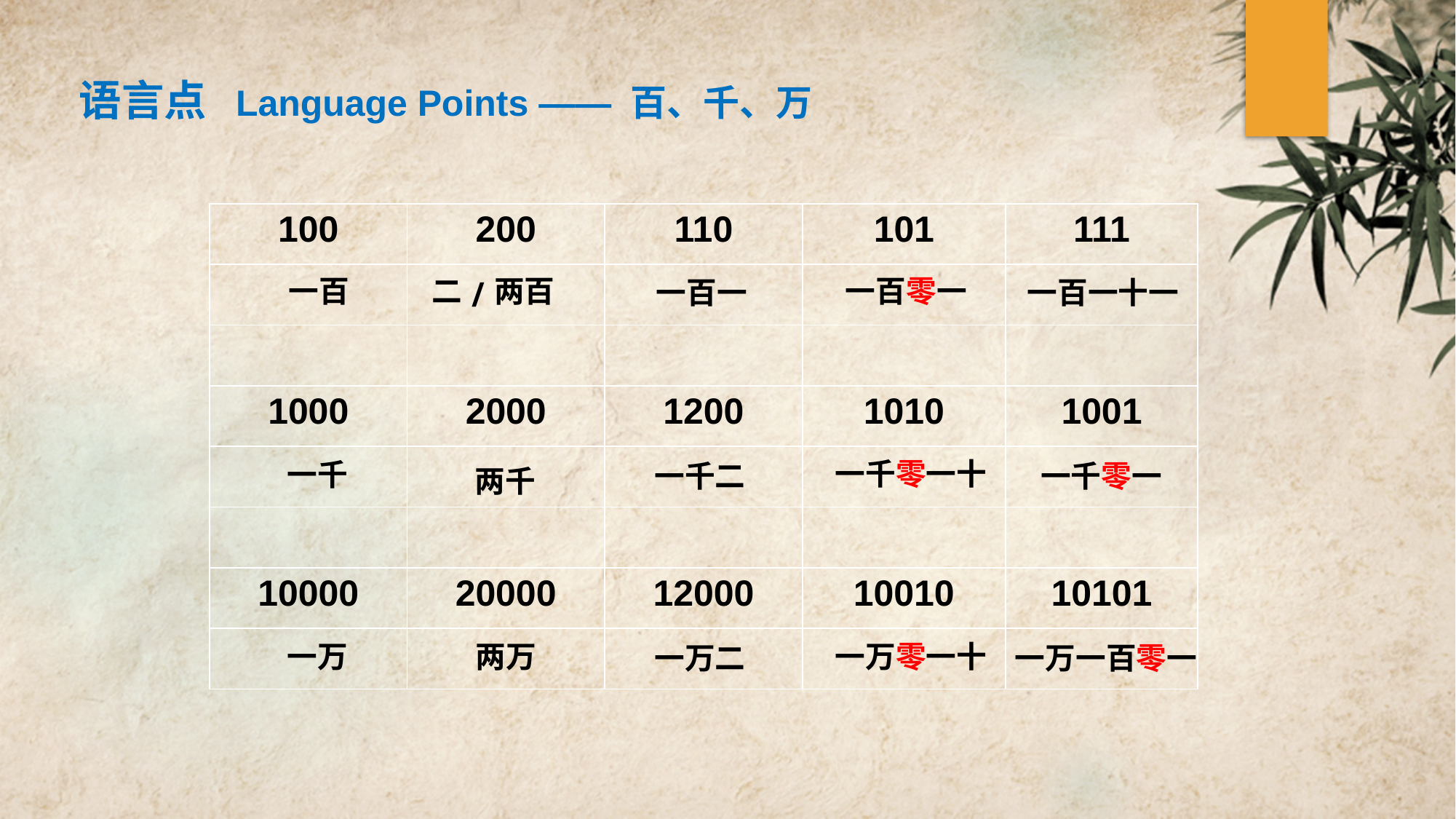

语言点  Language Points —— 百、千、万
| 100 | 200 | 110 | 101 | 111 |
| --- | --- | --- | --- | --- |
|  |  |  |  |  |
|  |  |  |  |  |
| 1000 | 2000 | 1200 | 1010 | 1001 |
|  |  |  |  |  |
|  |  |  |  |  |
| 10000 | 20000 | 12000 | 10010 | 10101 |
|  |  |  |  |  |
二/两百
一百零一
一百
一百一
一百一十一
一千零一十
一千
一千二
一千零一
两千
两万
一万零一十
一万
一万二
一万一百零一